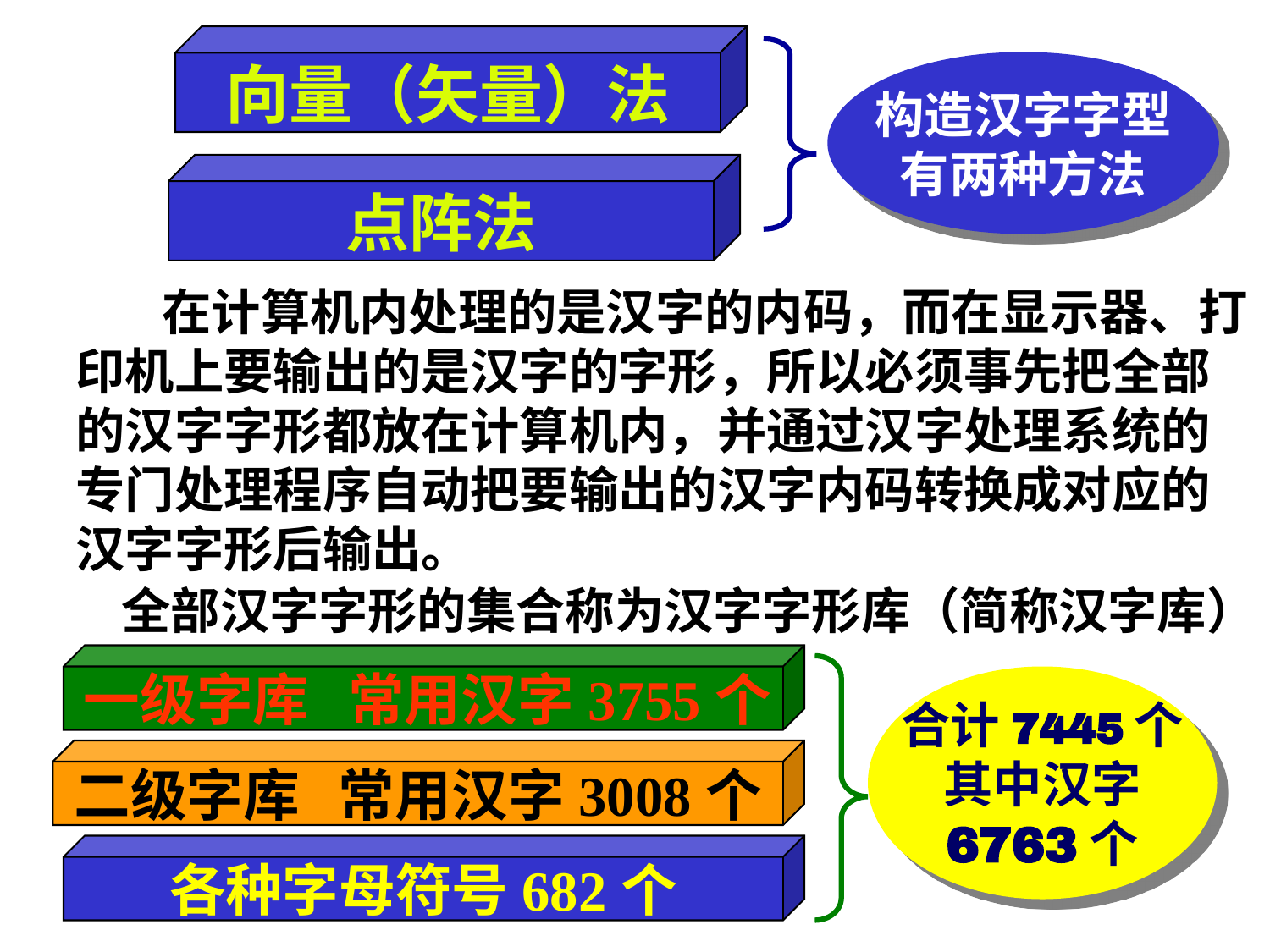

向量（矢量）法

构造汉字字型
有两种方法
点阵法
        在计算机内处理的是汉字的内码，而在显示器、打印机上要输出的是汉字的字形，所以必须事先把全部的汉字字形都放在计算机内，并通过汉字处理系统的专门处理程序自动把要输出的汉字内码转换成对应的汉字字形后输出。
   全部汉字字形的集合称为汉字字形库（简称汉字库）
 一级字库   常用汉字3755个

合计7445个
其中汉字
6763个
二级字库   常用汉字3008个
各种字母符号682个